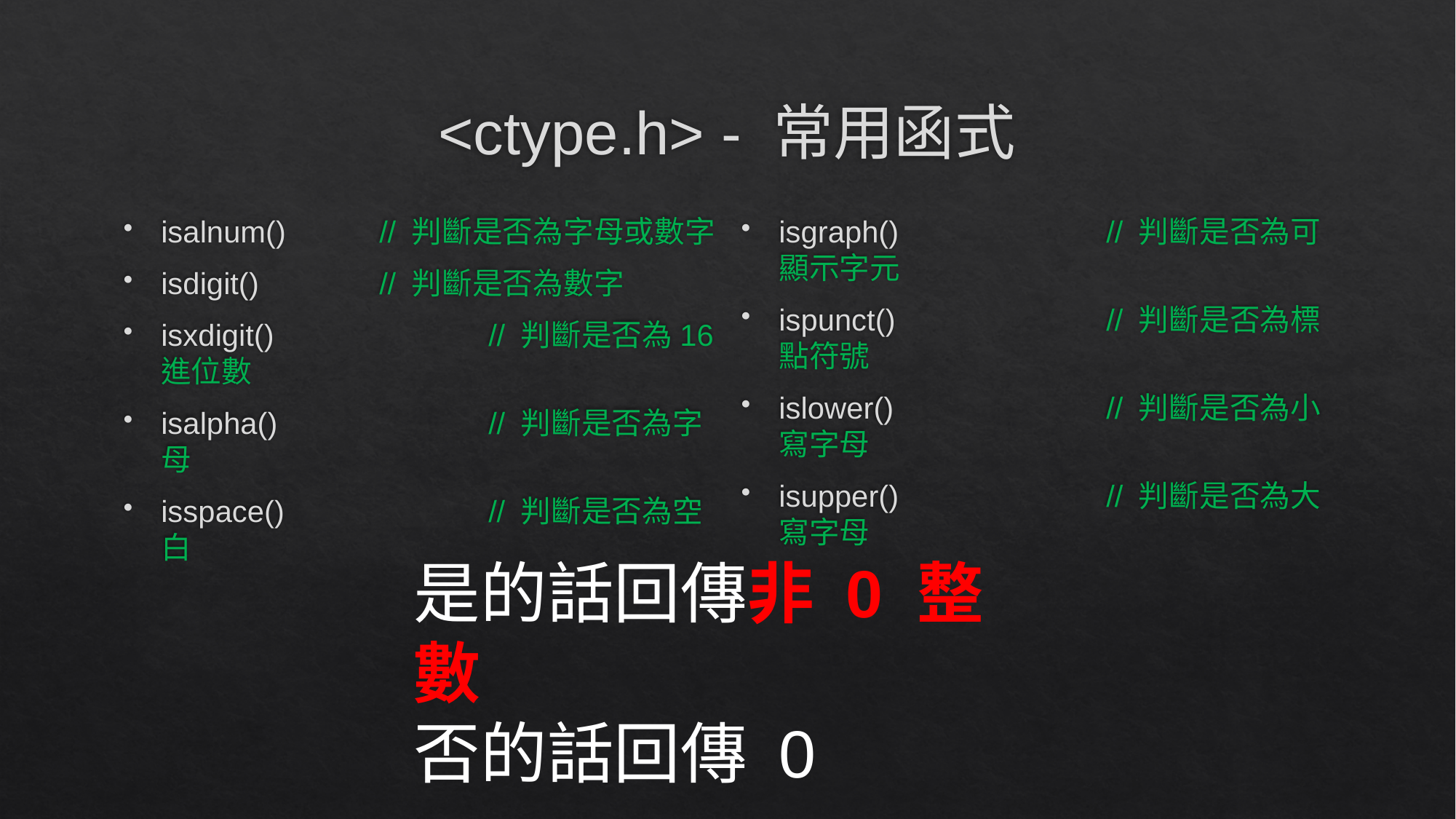

# <ctype.h> - 常用函式
isalnum() 	// 判斷是否為字母或數字
isdigit() 		// 判斷是否為數字
isxdigit() 		// 判斷是否為16進位數
isalpha() 		// 判斷是否為字母
isspace()		// 判斷是否為空白

isgraph() 		// 判斷是否為可顯示字元
ispunct() 		// 判斷是否為標點符號
islower() 		// 判斷是否為小寫字母
isupper() 		// 判斷是否為大寫字母

是的話回傳非 0 整數
否的話回傳 0